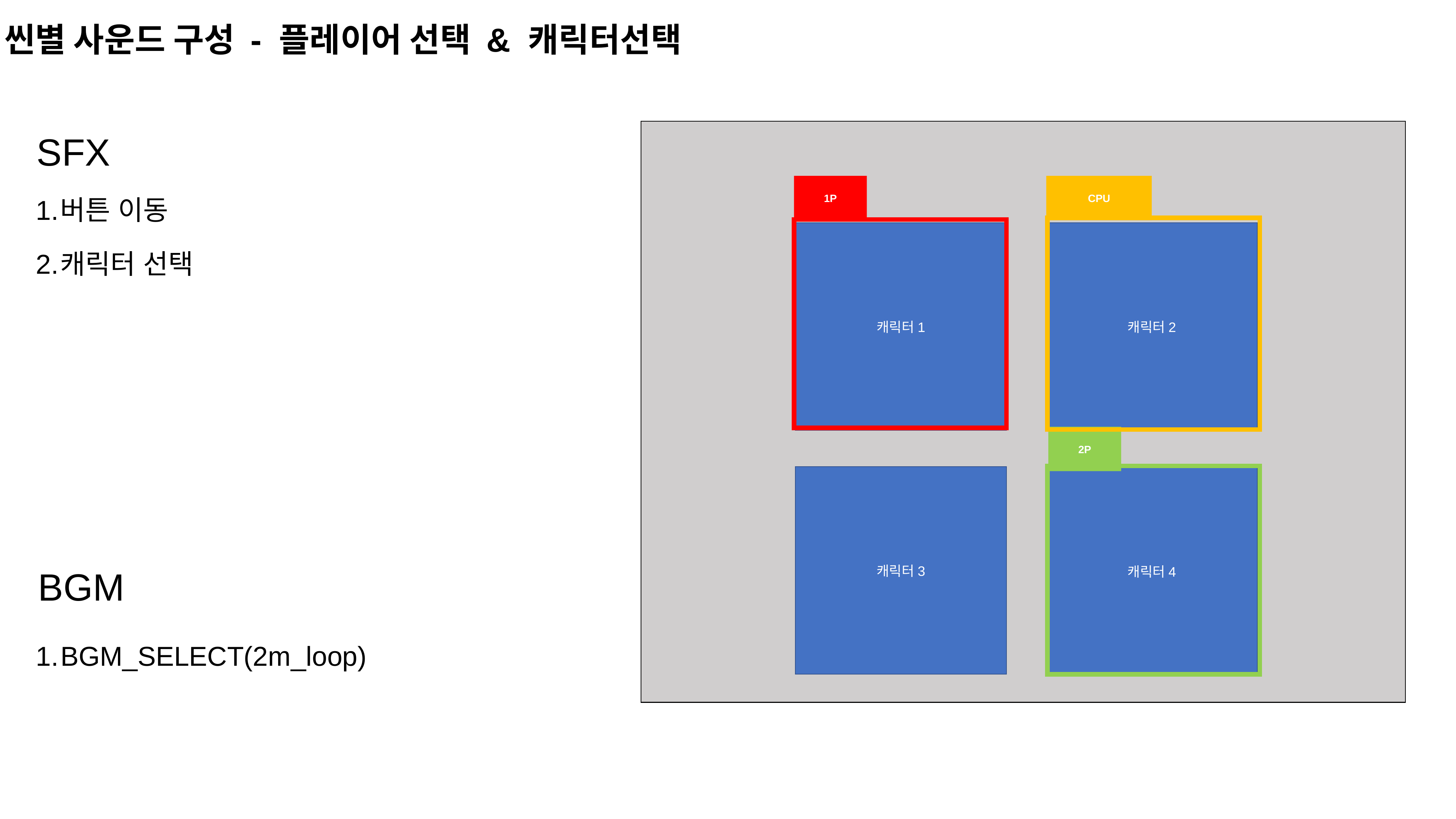

씬별 사운드 구성 - 플레이어 선택 & 캐릭터선택
SFX

버튼 이동
캐릭터 선택
1P

CPU

캐릭터1

캐릭터2
2P

캐릭터3

캐릭터4
BGM
BGM_SELECT(2m_loop)